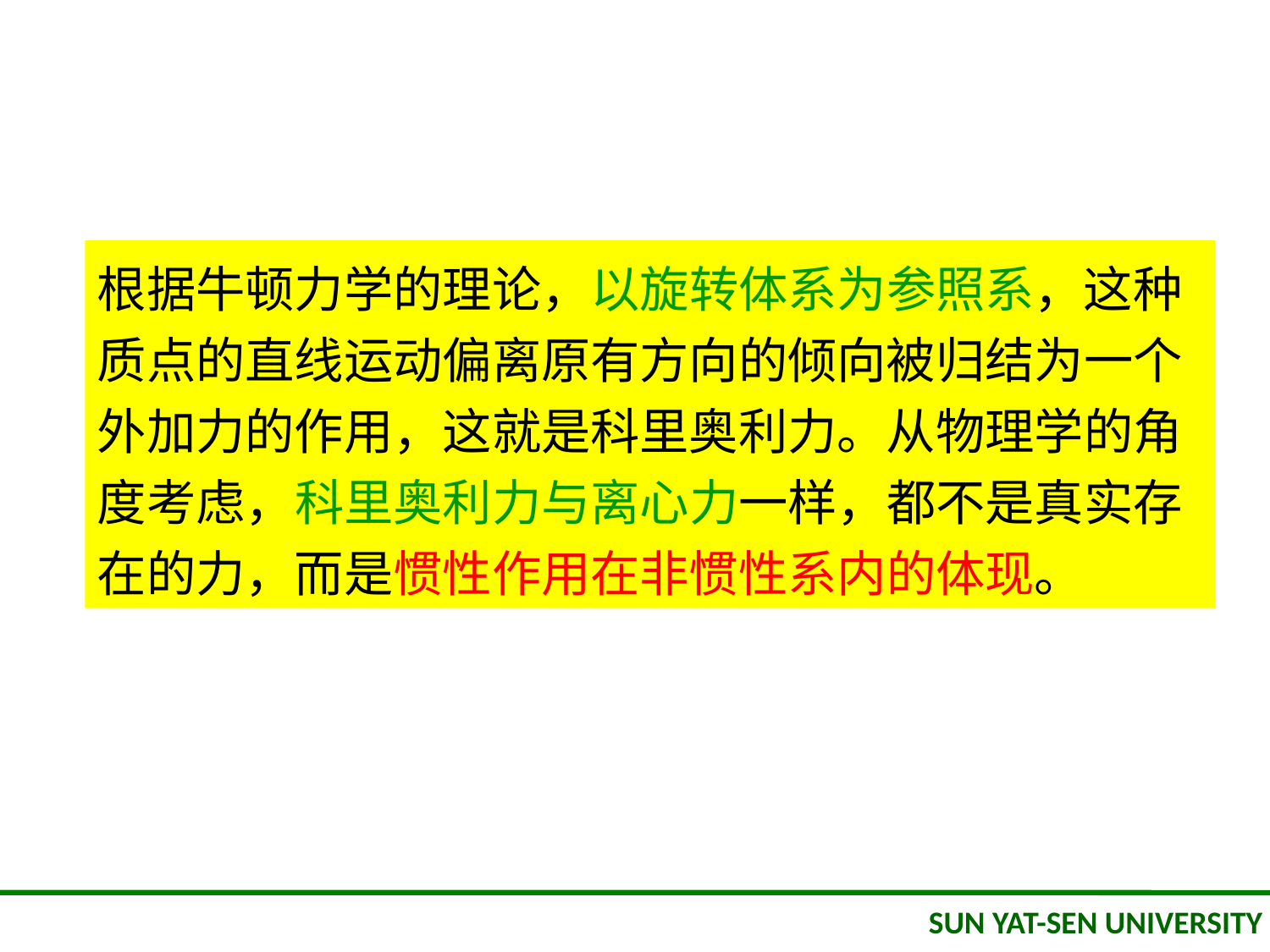

根据牛顿力学的理论，以旋转体系为参照系，这种质点的直线运动偏离原有方向的倾向被归结为一个外加力的作用，这就是科里奥利力。从物理学的角度考虑，科里奥利力与离心力一样，都不是真实存在的力，而是惯性作用在非惯性系内的体现。